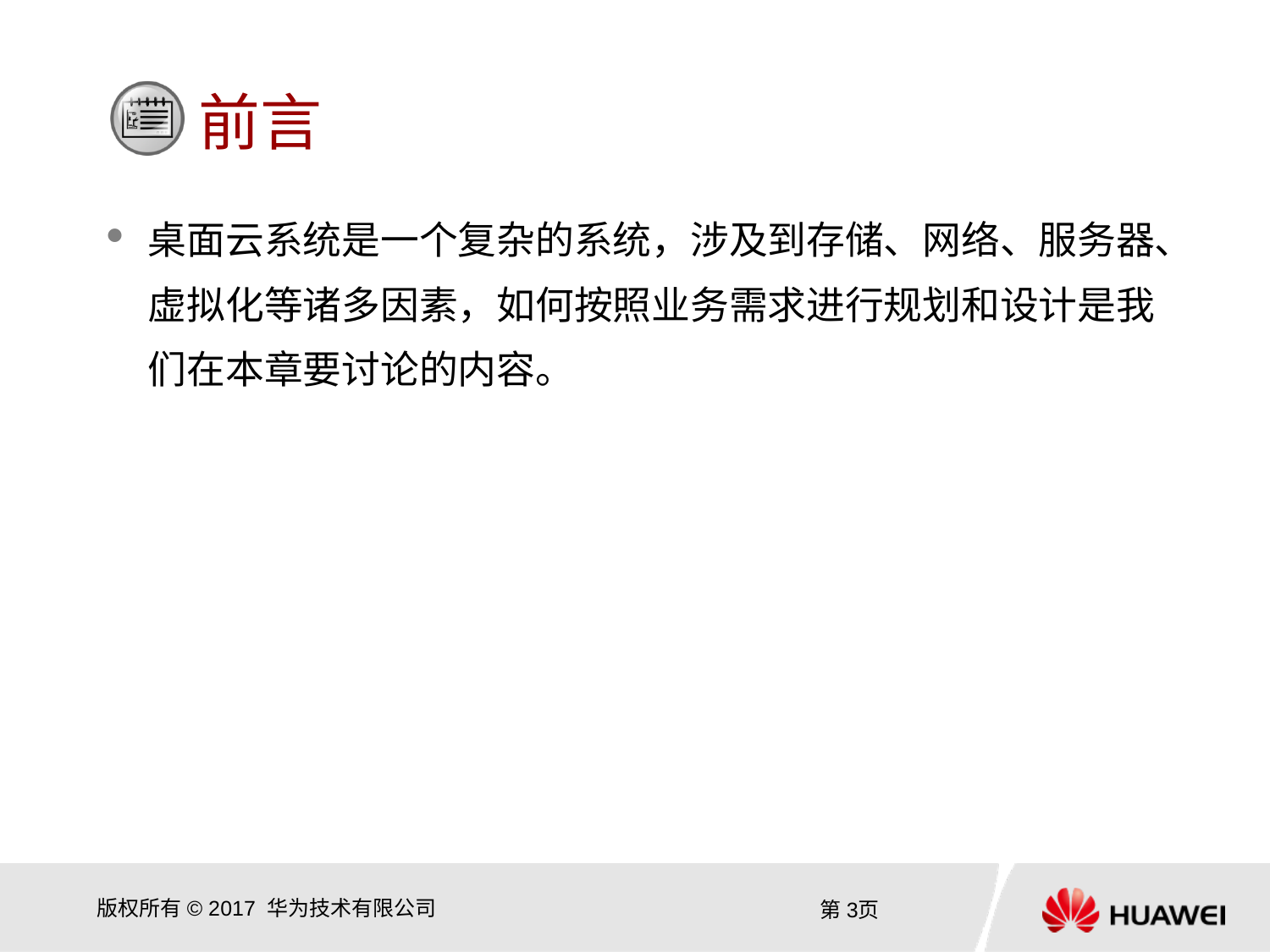

桌面云系统是一个复杂的系统，涉及到存储、网络、服务器、虚拟化等诸多因素，如何按照业务需求进行规划和设计是我们在本章要讨论的内容。